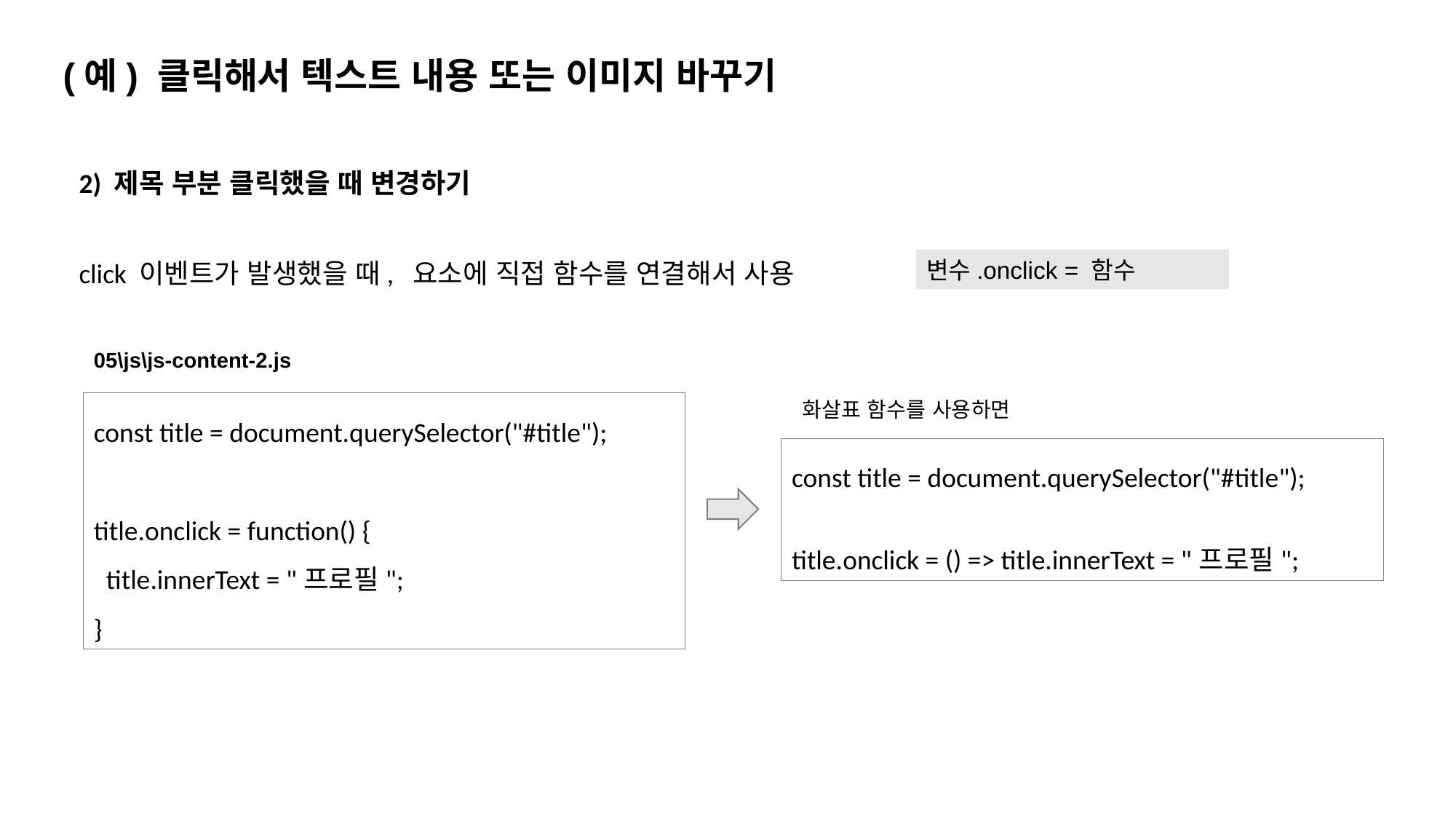

(예) 클릭해서 텍스트 내용 또는 이미지 바꾸기
2) 제목 부분 클릭했을 때 변경하기
click 이벤트가 발생했을 때,  요소에 직접 함수를 연결해서 사용
변수.onclick = 함수
05\js\js-content-2.js
화살표 함수를 사용하면
const title = document.querySelector("#title");

title.onclick = function() {
  title.innerText = "프로필";
}
const title = document.querySelector("#title");

title.onclick = () => title.innerText = "프로필";